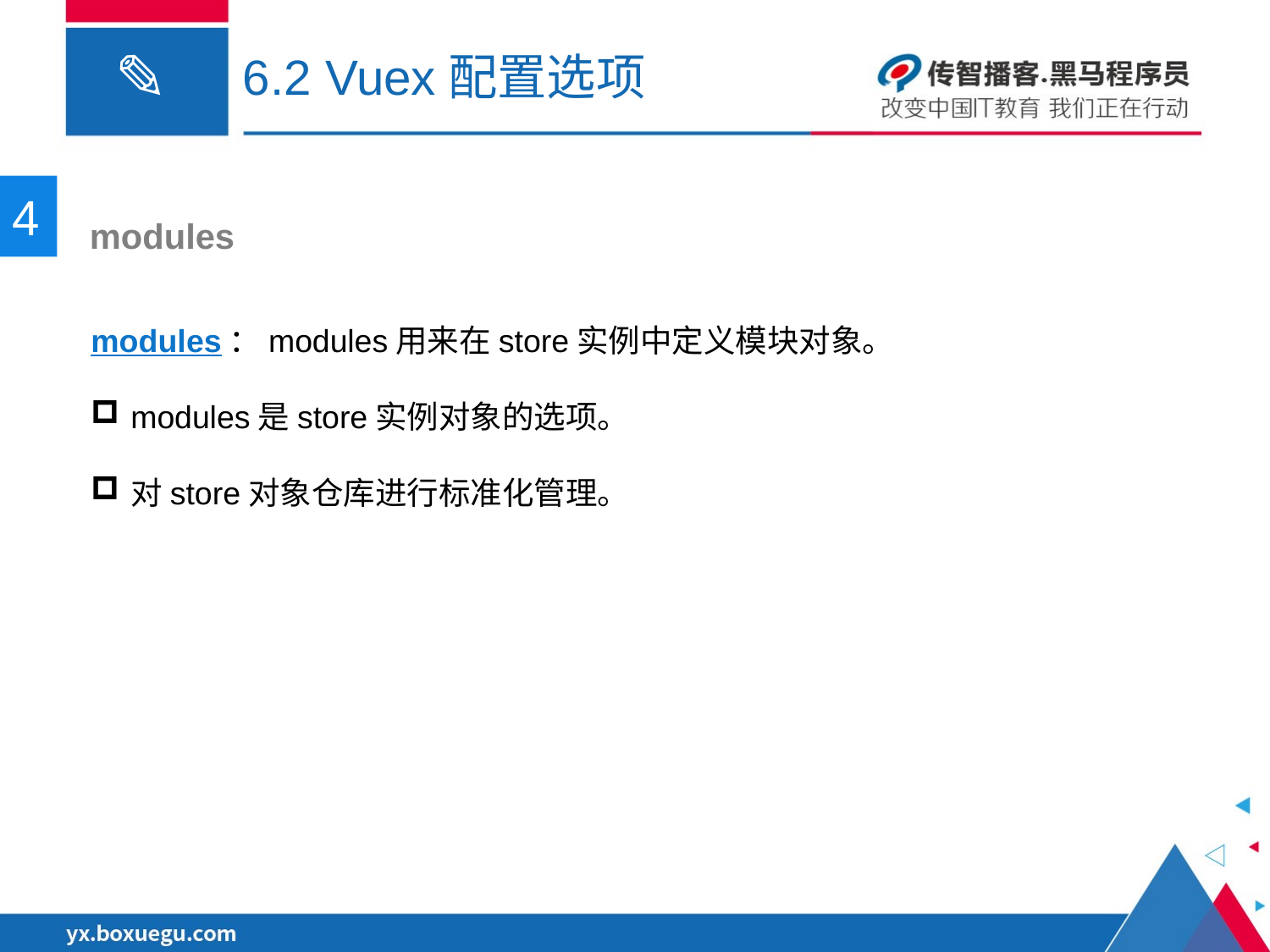

6.2 Vuex配置选项

4
  modules
modules：modules用来在store实例中定义模块对象。
modules是store实例对象的选项。
对store对象仓库进行标准化管理。